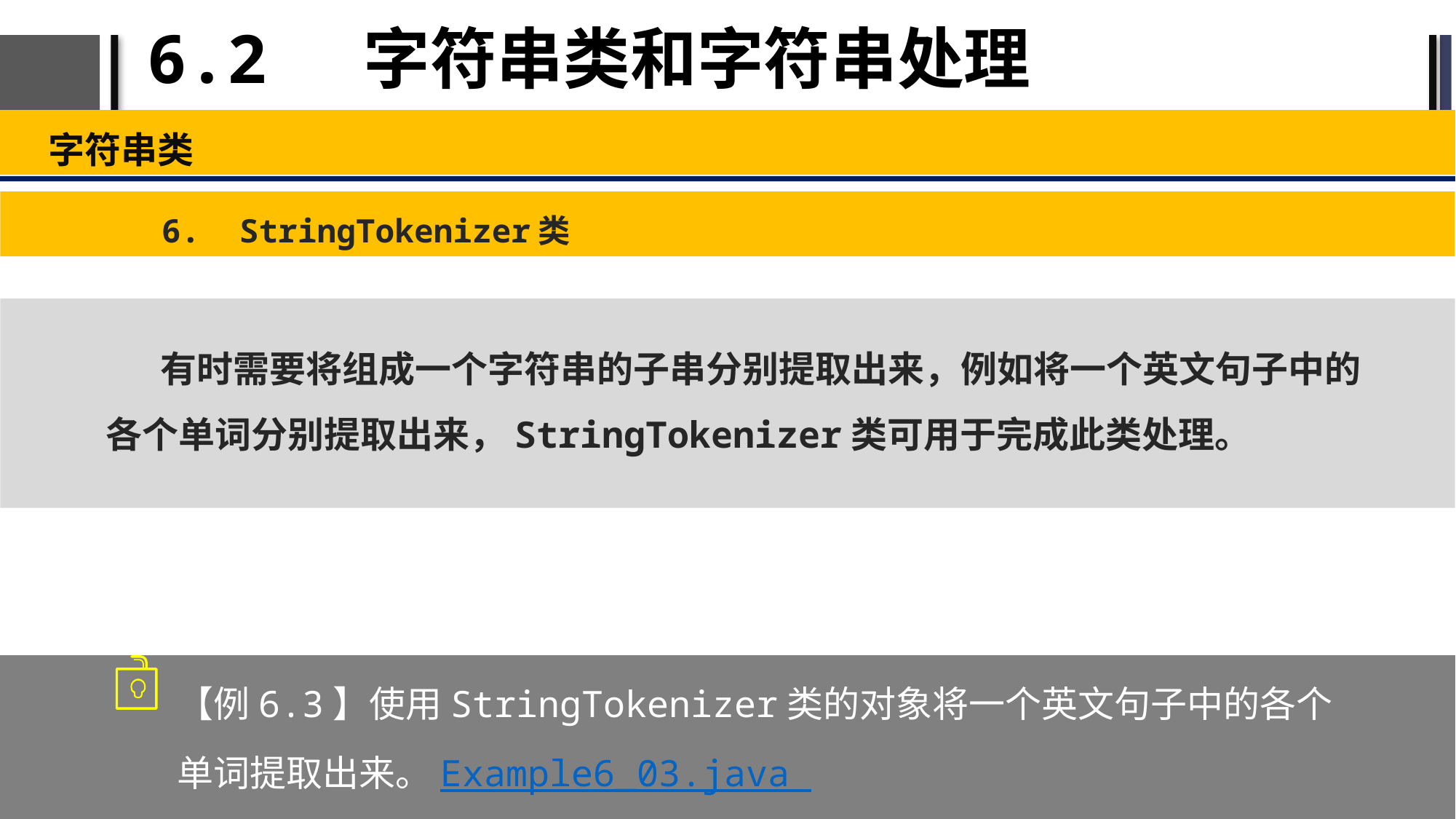

# 6.2  字符串类和字符串处理

字符串类

6.  StringTokenizer类

有时需要将组成一个字符串的子串分别提取出来，例如将一个英文句子中的各个单词分别提取出来，StringTokenizer类可用于完成此类处理。
【例6.3】使用StringTokenizer类的对象将一个英文句子中的各个单词提取出来。Example6_03.java